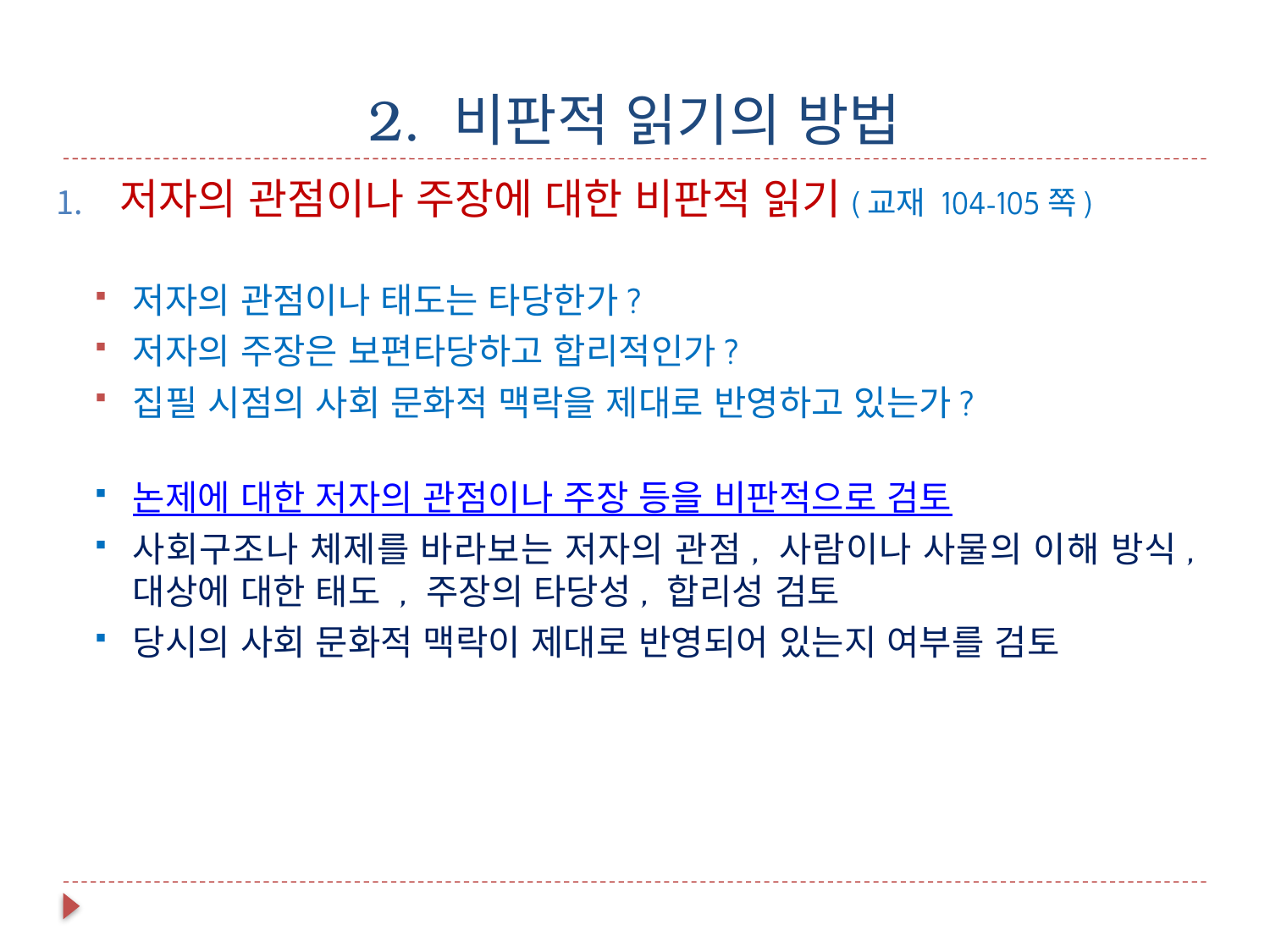

# 2. 비판적 읽기의 방법
저자의 관점이나 주장에 대한 비판적 읽기(교재 104-105쪽)

저자의 관점이나 태도는 타당한가?
저자의 주장은 보편타당하고 합리적인가?
집필 시점의 사회 문화적 맥락을 제대로 반영하고 있는가?

논제에 대한 저자의 관점이나 주장 등을 비판적으로 검토
사회구조나 체제를 바라보는 저자의 관점, 사람이나 사물의 이해 방식, 대상에 대한 태도 , 주장의 타당성, 합리성 검토
당시의 사회 문화적 맥락이 제대로 반영되어 있는지 여부를 검토